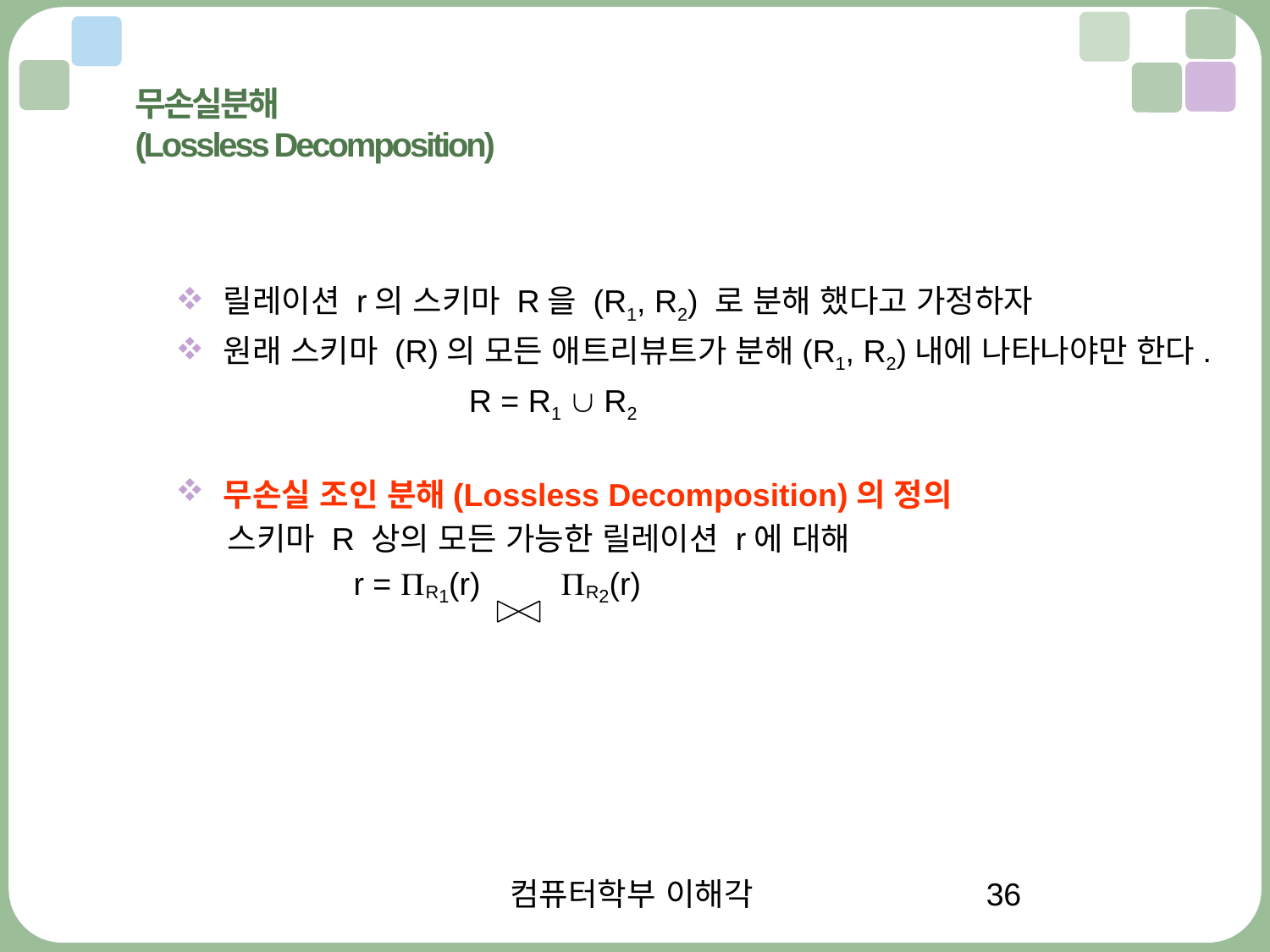

# 무손실분해 (Lossless Decomposition)
릴레이션 r의 스키마 R을 (R1, R2) 로 분해 했다고 가정하자
원래 스키마 (R)의 모든 애트리뷰트가 분해(R1, R2)내에 나타나야만 한다.
                                 R = R1 ∪ R2

무손실 조인 분해(Lossless Decomposition)의 정의
     스키마 R 상의 모든 가능한 릴레이션 r에 대해
                    r = ΠR1(r)         ΠR2(r)

컴퓨터학부 이해각
36